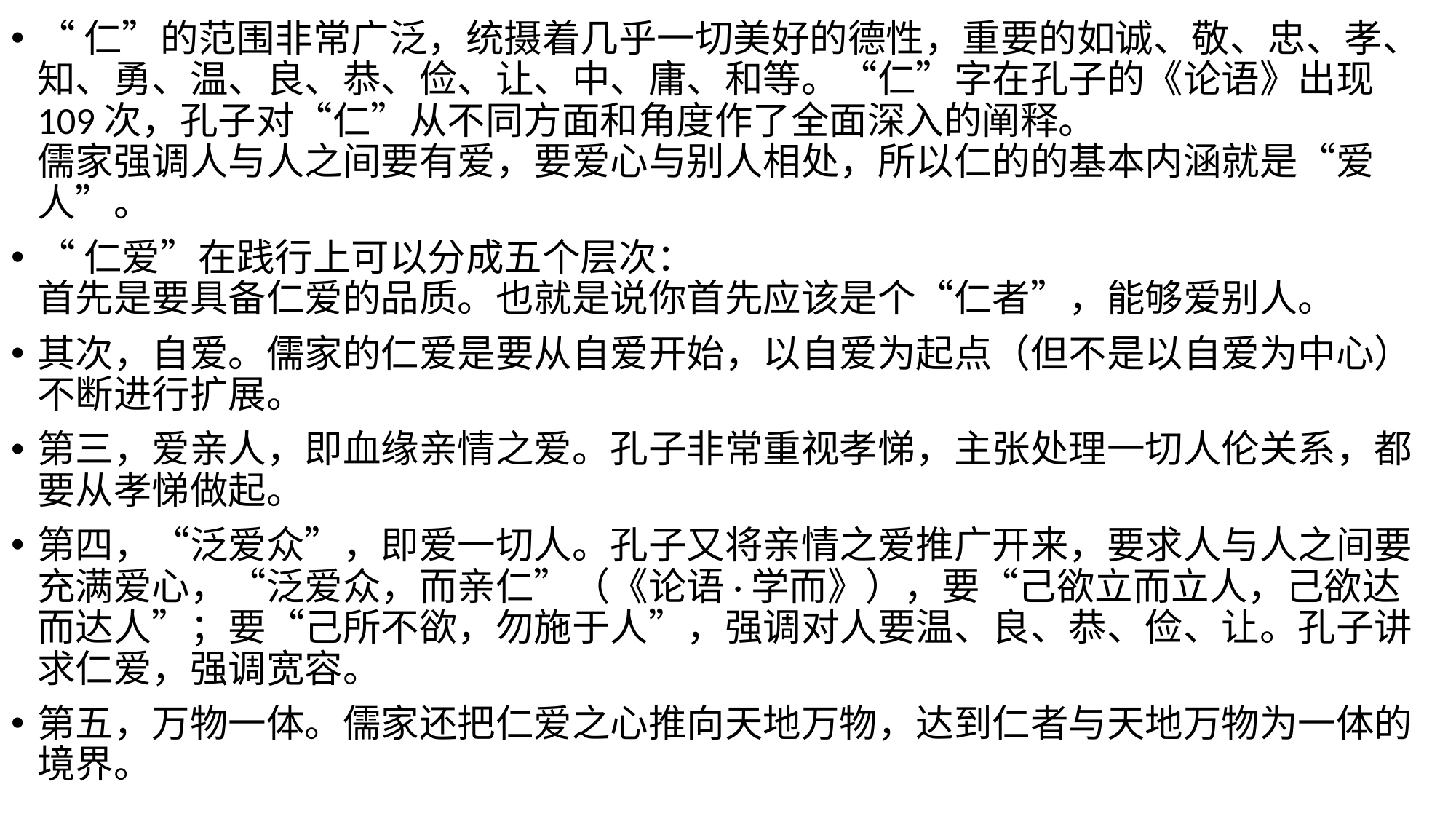

“仁”的范围非常广泛，统摄着几乎一切美好的德性，重要的如诚、敬、忠、孝、知、勇、温、良、恭、俭、让、中、庸、和等。“仁”字在孔子的《论语》出现109次，孔子对“仁”从不同方面和角度作了全面深入的阐释。 
儒家强调人与人之间要有爱，要爱心与别人相处，所以仁的的基本内涵就是“爱人”。
“仁爱”在践行上可以分成五个层次：
首先是要具备仁爱的品质。也就是说你首先应该是个“仁者”，能够爱别人。
其次，自爱。儒家的仁爱是要从自爱开始，以自爱为起点（但不是以自爱为中心）不断进行扩展。
第三，爱亲人，即血缘亲情之爱。孔子非常重视孝悌，主张处理一切人伦关系，都要从孝悌做起。
第四，“泛爱众”，即爱一切人。孔子又将亲情之爱推广开来，要求人与人之间要充满爱心，“泛爱众，而亲仁”（《论语·学而》），要“己欲立而立人，己欲达而达人”；要“己所不欲，勿施于人”，强调对人要温、良、恭、俭、让。孔子讲求仁爱，强调宽容。
第五，万物一体。儒家还把仁爱之心推向天地万物，达到仁者与天地万物为一体的境界。